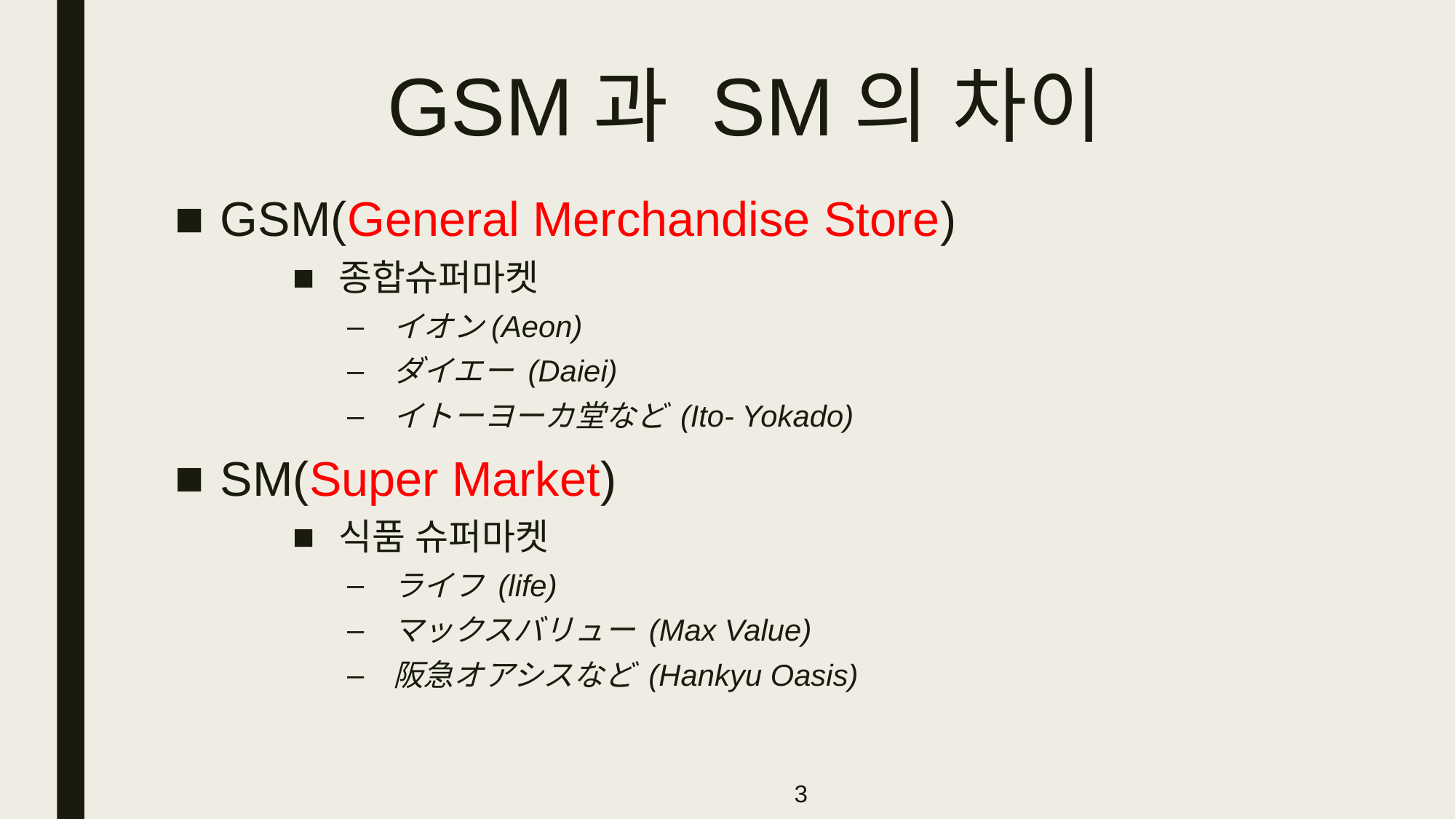

# GSM과 SM의 차이
GSM(General Merchandise Store)
종합슈퍼마켓
イオン(Aeon)
ダイエー (Daiei)
イトーヨーカ堂など (Ito- Yokado)
SM(Super Market)
식품 슈퍼마켓
ライフ (life)
マックスバリュー (Max Value)
阪急オアシスなど (Hankyu Oasis)
3